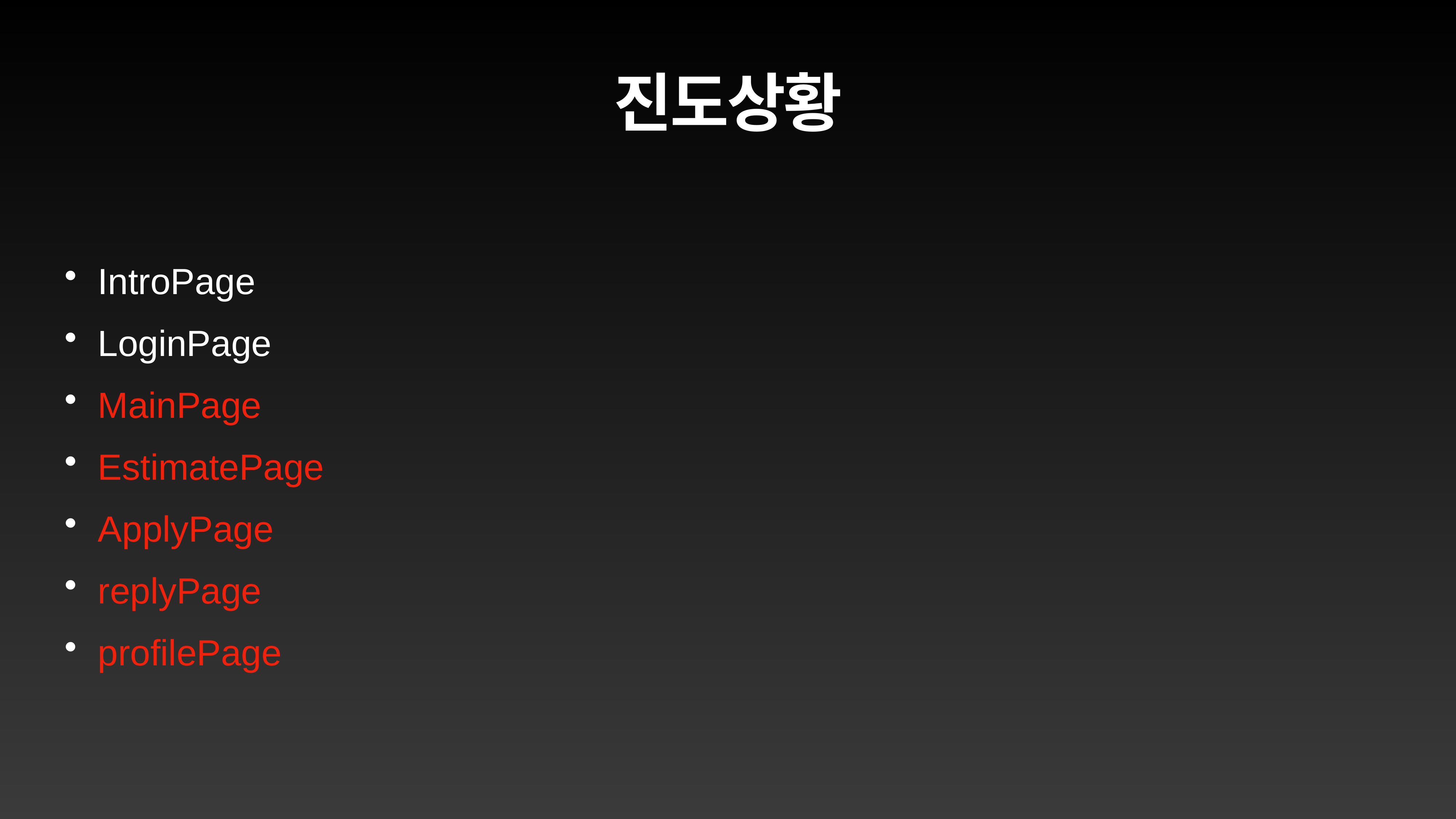

# 진도상황
IntroPage
LoginPage
MainPage
EstimatePage
ApplyPage
replyPage
profilePage